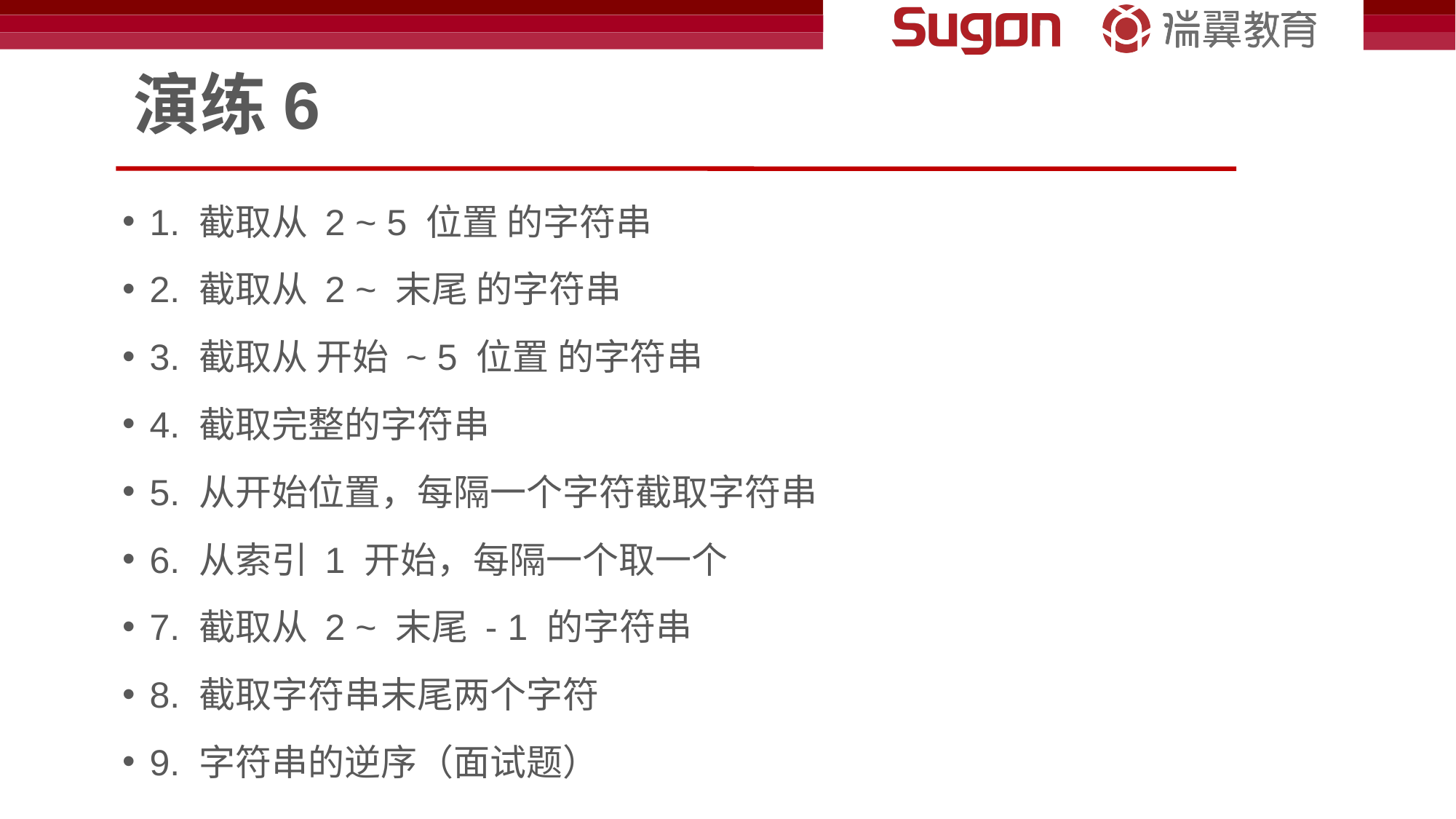

# 演练6
1. 截取从 2 ~ 5 位置 的字符串
2. 截取从 2 ~ 末尾 的字符串
3. 截取从 开始 ~ 5 位置 的字符串
4. 截取完整的字符串
5. 从开始位置，每隔一个字符截取字符串
6. 从索引 1 开始，每隔一个取一个
7. 截取从 2 ~ 末尾 - 1 的字符串
8. 截取字符串末尾两个字符
9. 字符串的逆序（面试题）